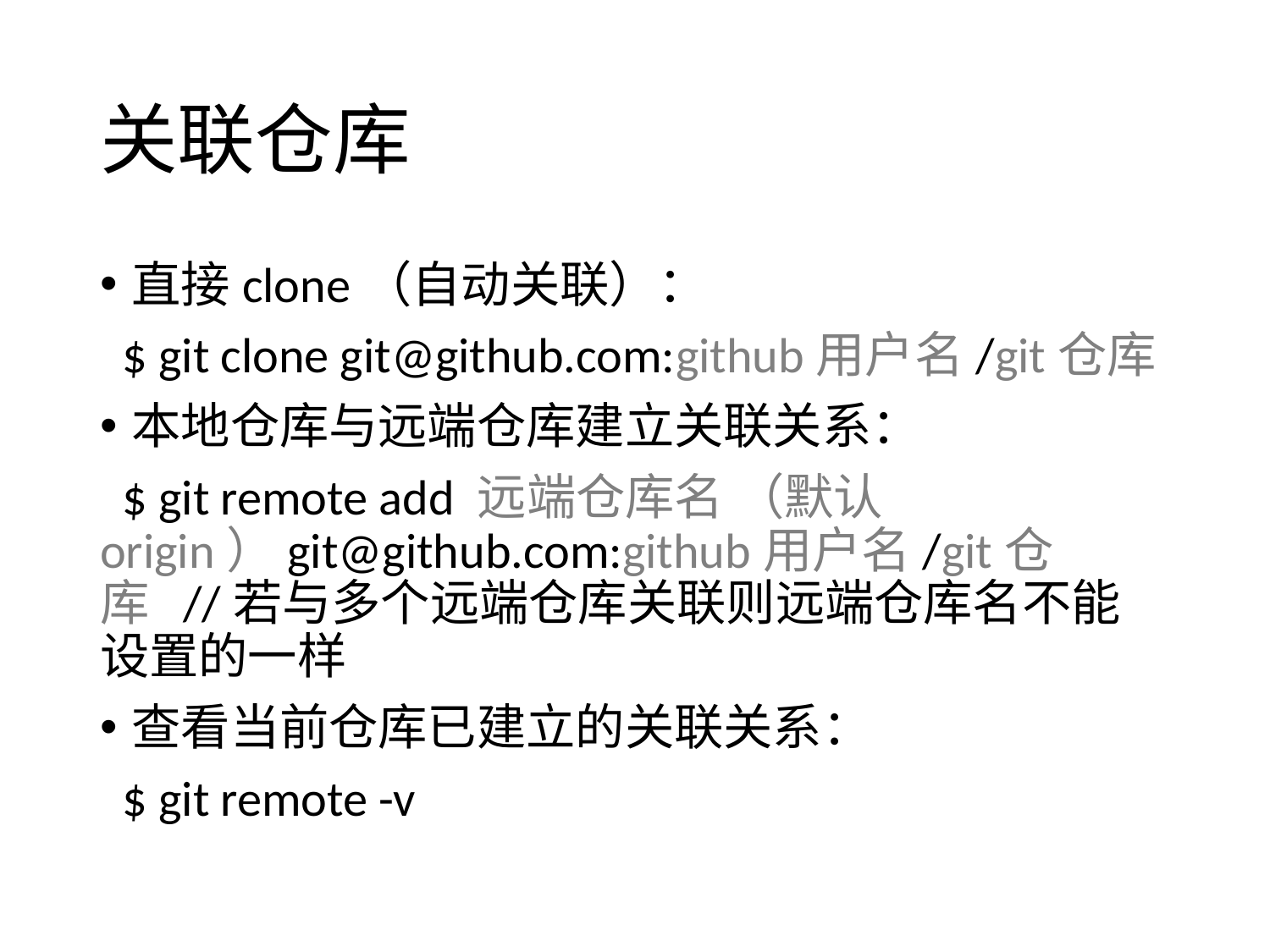

# 关联仓库
直接clone（自动关联）：
  $ git clone git@github.com:github用户名/git仓库
本地仓库与远端仓库建立关联关系：
  $ git remote add 远端仓库名 （默认origin）git@github.com:github用户名/git仓库  //若与多个远端仓库关联则远端仓库名不能设置的一样
查看当前仓库已建立的关联关系：
  $ git remote -v